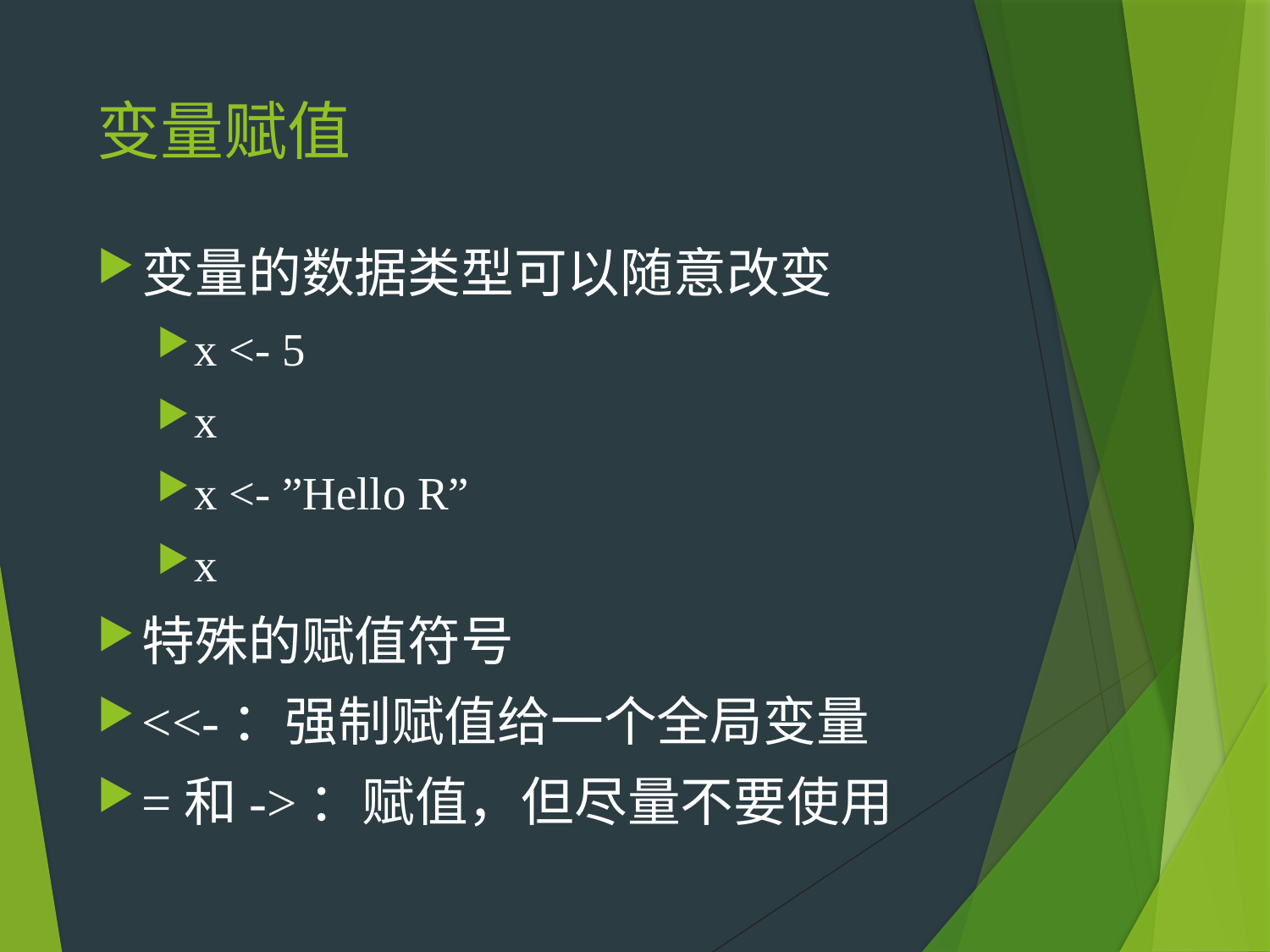

# 变量赋值
变量的数据类型可以随意改变
x <- 5
x
x <- ”Hello R”
x
特殊的赋值符号
<<-：强制赋值给一个全局变量
=和->：赋值，但尽量不要使用